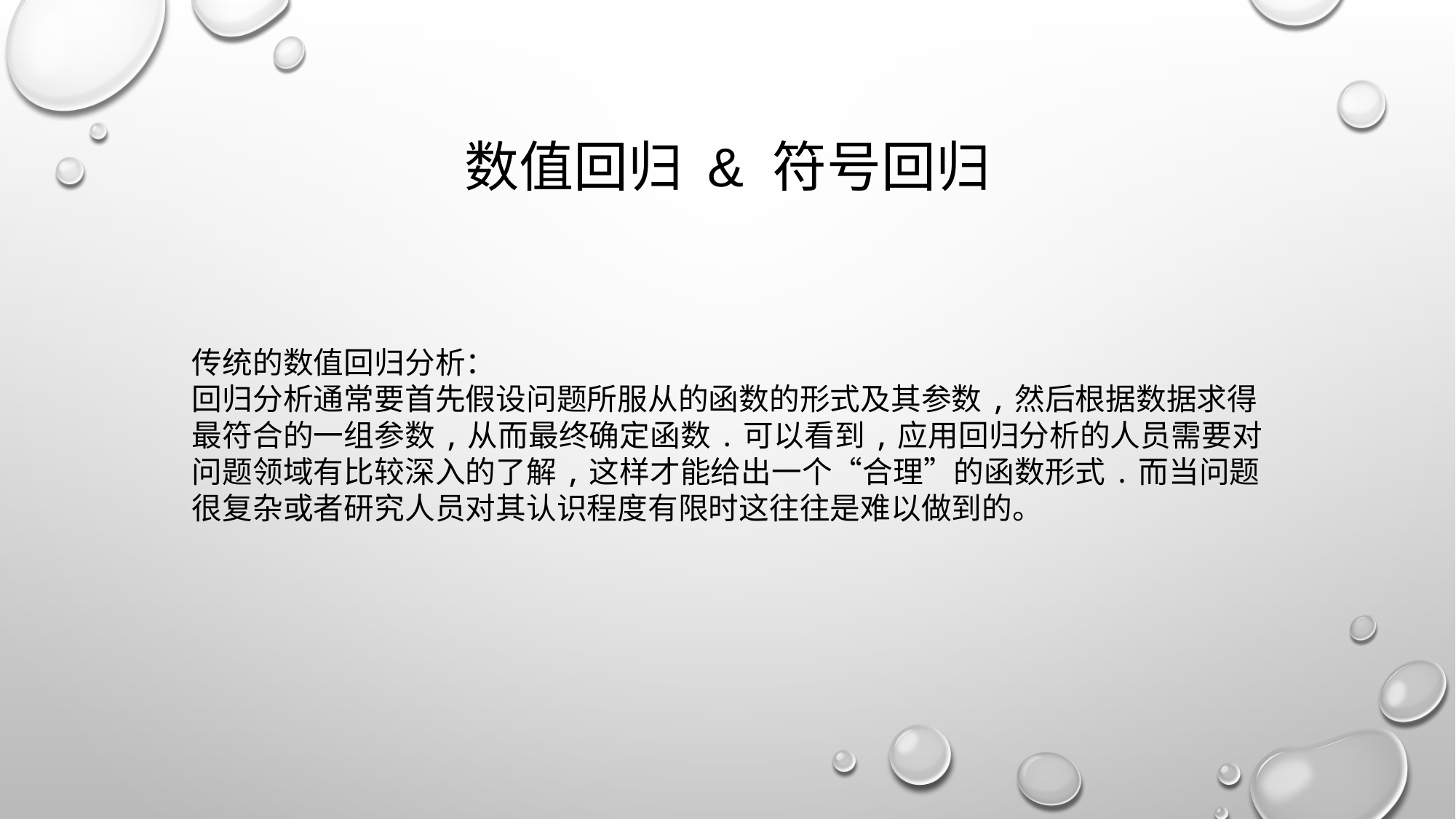

# 数值回归 & 符号回归
传统的数值回归分析：
回归分析通常要首先假设问题所服从的函数的形式及其参数,然后根据数据求得最符合的一组参数,从而最终确定函数.可以看到,应用回归分析的人员需要对问题领域有比较深入的了解,这样才能给出一个“合理”的函数形式.而当问题很复杂或者研究人员对其认识程度有限时这往往是难以做到的。